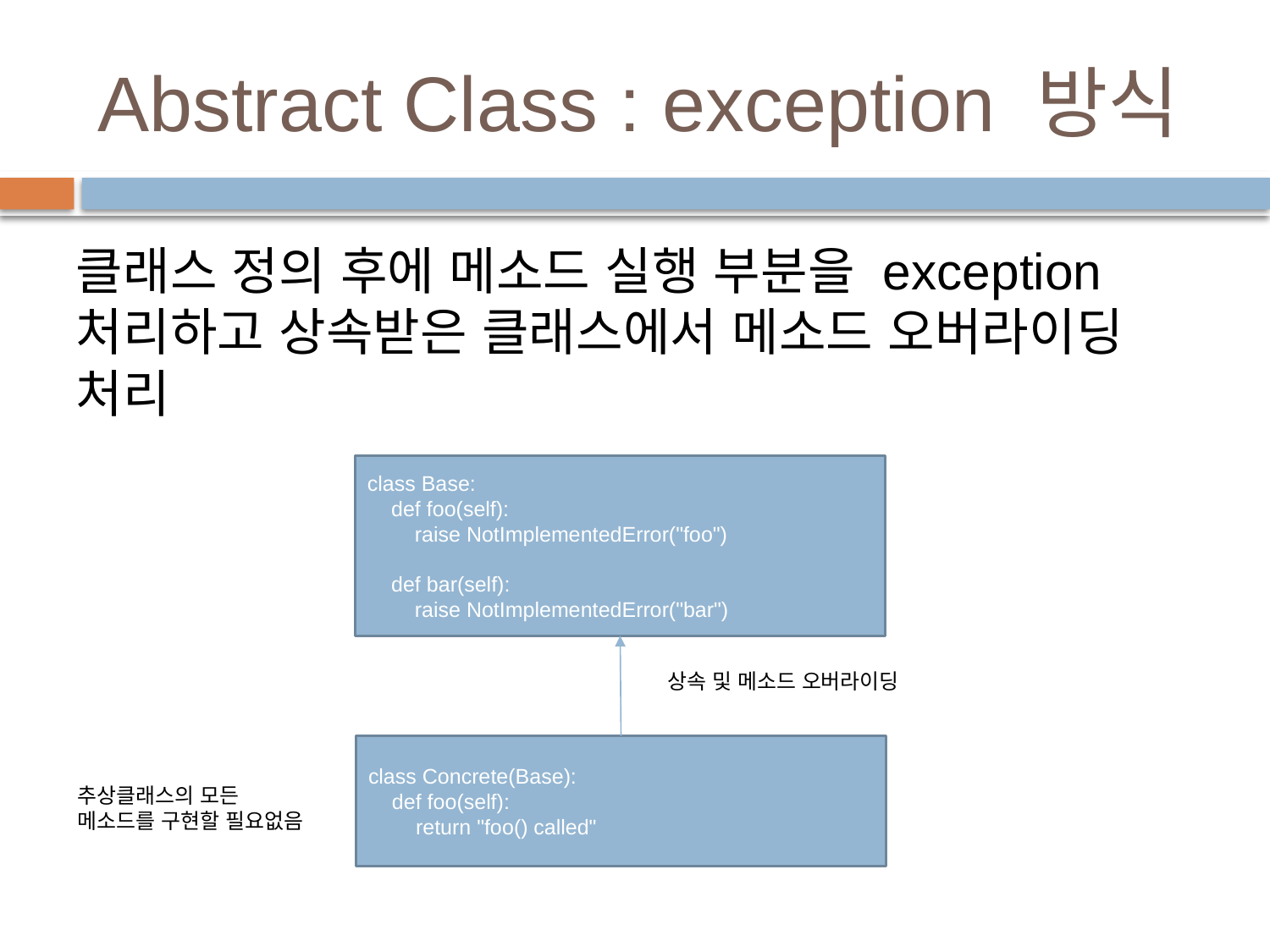

# Abstract Class : exception 방식
클래스 정의 후에 메소드 실행 부분을 exception 처리하고 상속받은 클래스에서 메소드 오버라이딩 처리
class Base:
    def foo(self):
        raise NotImplementedError("foo")

    def bar(self):
        raise NotImplementedError("bar")
상속 및 메소드 오버라이딩
class Concrete(Base):
    def foo(self):
        return "foo() called"
추상클래스의 모든 메소드를 구현할 필요없음